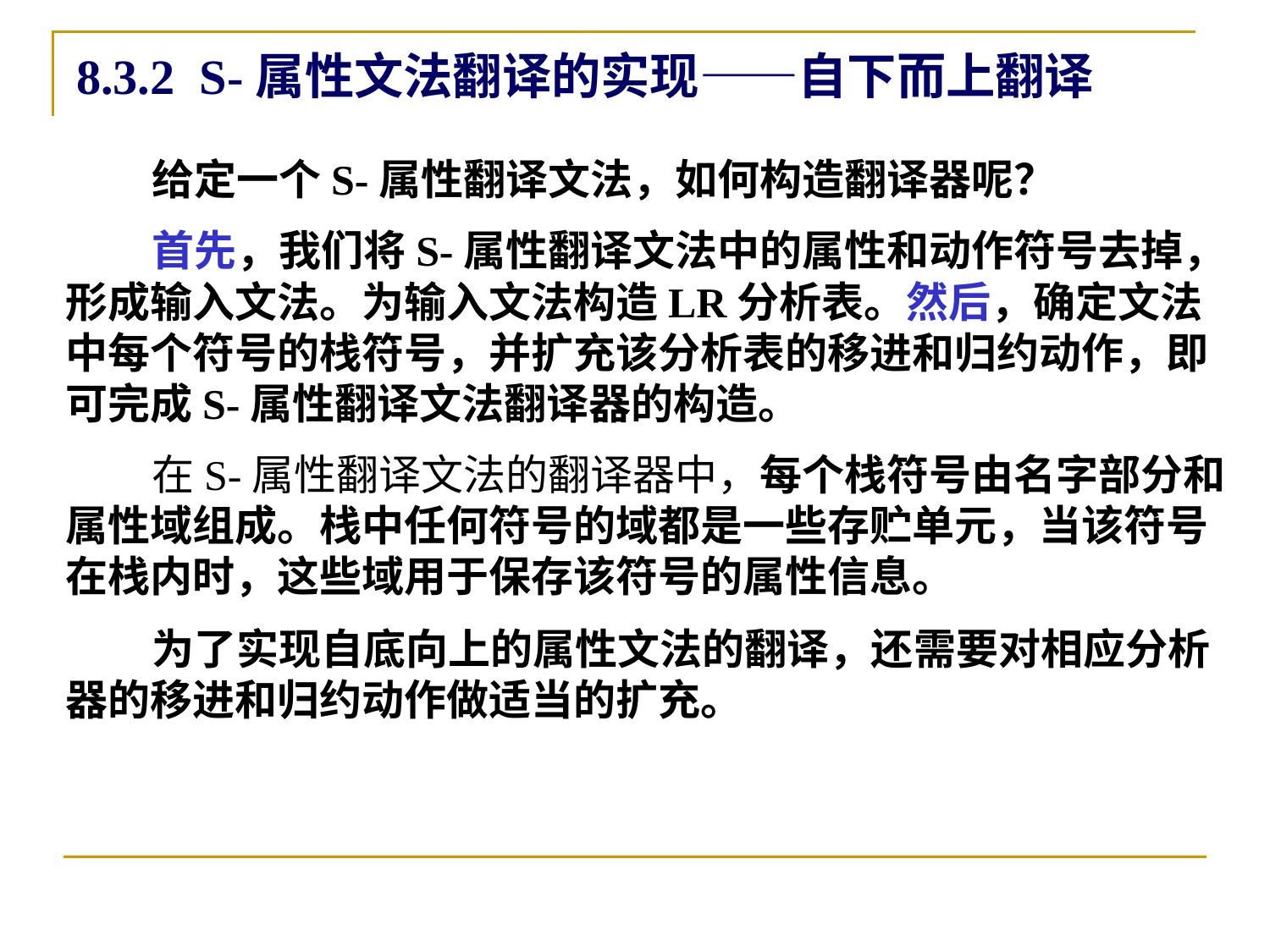

# 8.3.2  S-属性文法翻译的实现——自下而上翻译
        给定一个S-属性翻译文法，如何构造翻译器呢？
        首先，我们将S-属性翻译文法中的属性和动作符号去掉，形成输入文法。为输入文法构造LR分析表。然后，确定文法中每个符号的栈符号，并扩充该分析表的移进和归约动作，即可完成S-属性翻译文法翻译器的构造。
        在S-属性翻译文法的翻译器中，每个栈符号由名字部分和属性域组成。栈中任何符号的域都是一些存贮单元，当该符号在栈内时，这些域用于保存该符号的属性信息。
        为了实现自底向上的属性文法的翻译，还需要对相应分析器的移进和归约动作做适当的扩充。
48